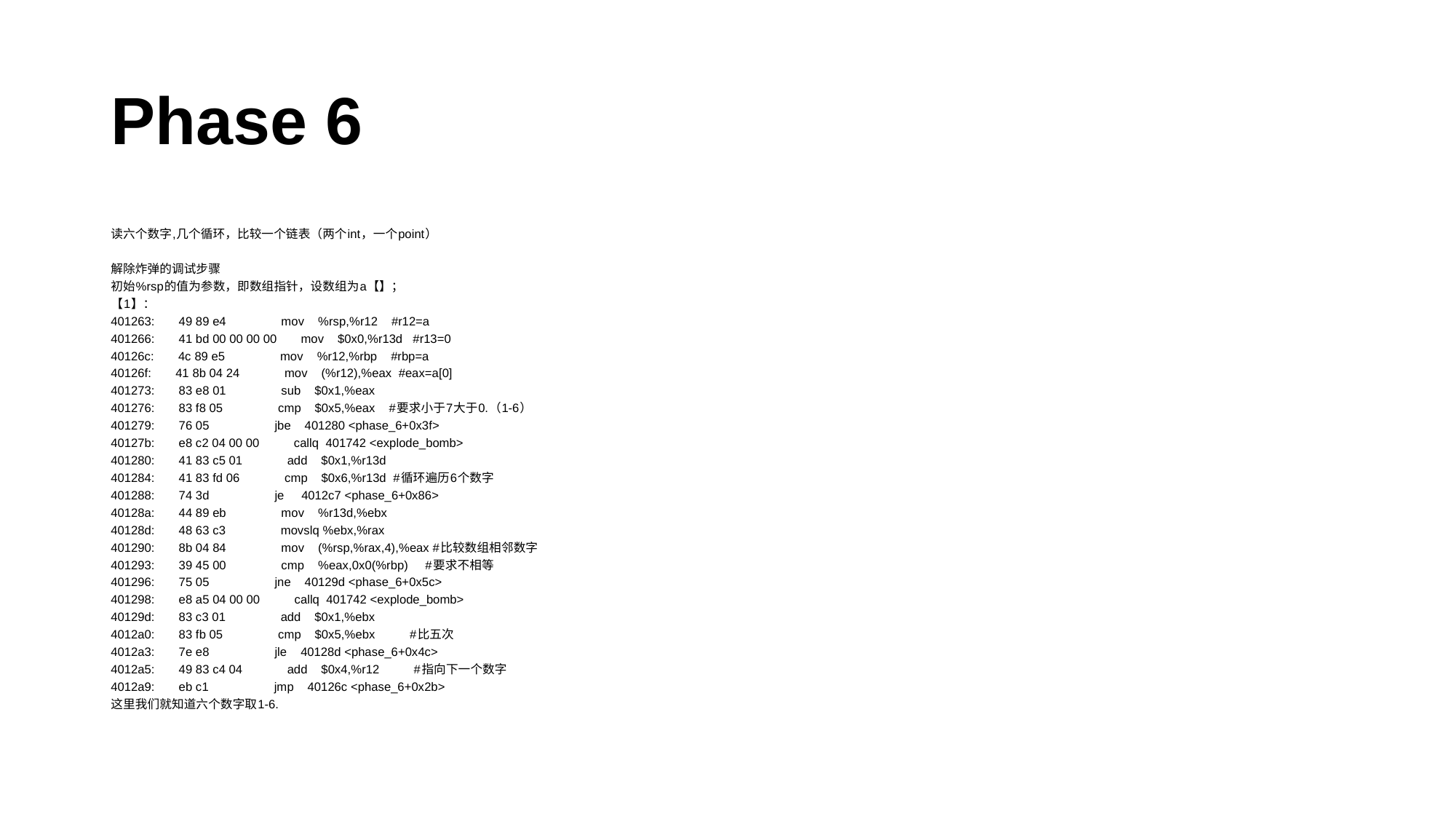

# Phase 6
读六个数字,几个循环，比较一个链表（两个int，一个point）
 
解除炸弹的调试步骤
初始%rsp的值为参数，即数组指针，设数组为a【】；
【1】：
401263:       49 89 e4                mov    %rsp,%r12    #r12=a
401266:       41 bd 00 00 00 00       mov    $0x0,%r13d   #r13=0
40126c:       4c 89 e5                mov    %r12,%rbp    #rbp=a
40126f:       41 8b 04 24             mov    (%r12),%eax  #eax=a[0]
401273:       83 e8 01                sub    $0x1,%eax
401276:       83 f8 05                cmp    $0x5,%eax    #要求小于7大于0.（1-6）
401279:       76 05                   jbe    401280 <phase_6+0x3f>
40127b:       e8 c2 04 00 00          callq  401742 <explode_bomb>
401280:       41 83 c5 01             add    $0x1,%r13d
401284:       41 83 fd 06             cmp    $0x6,%r13d  #循环遍历6个数字
401288:       74 3d                   je     4012c7 <phase_6+0x86>
40128a:       44 89 eb                mov    %r13d,%ebx
40128d:       48 63 c3                movslq %ebx,%rax
401290:       8b 04 84                mov    (%rsp,%rax,4),%eax #比较数组相邻数字
401293:       39 45 00                cmp    %eax,0x0(%rbp)     #要求不相等
401296:       75 05                   jne    40129d <phase_6+0x5c>
401298:       e8 a5 04 00 00          callq  401742 <explode_bomb>
40129d:       83 c3 01                add    $0x1,%ebx
4012a0:       83 fb 05                cmp    $0x5,%ebx          #比五次
4012a3:       7e e8                   jle    40128d <phase_6+0x4c>
4012a5:       49 83 c4 04             add    $0x4,%r12          #指向下一个数字
4012a9:       eb c1                   jmp    40126c <phase_6+0x2b>
这里我们就知道六个数字取1-6.